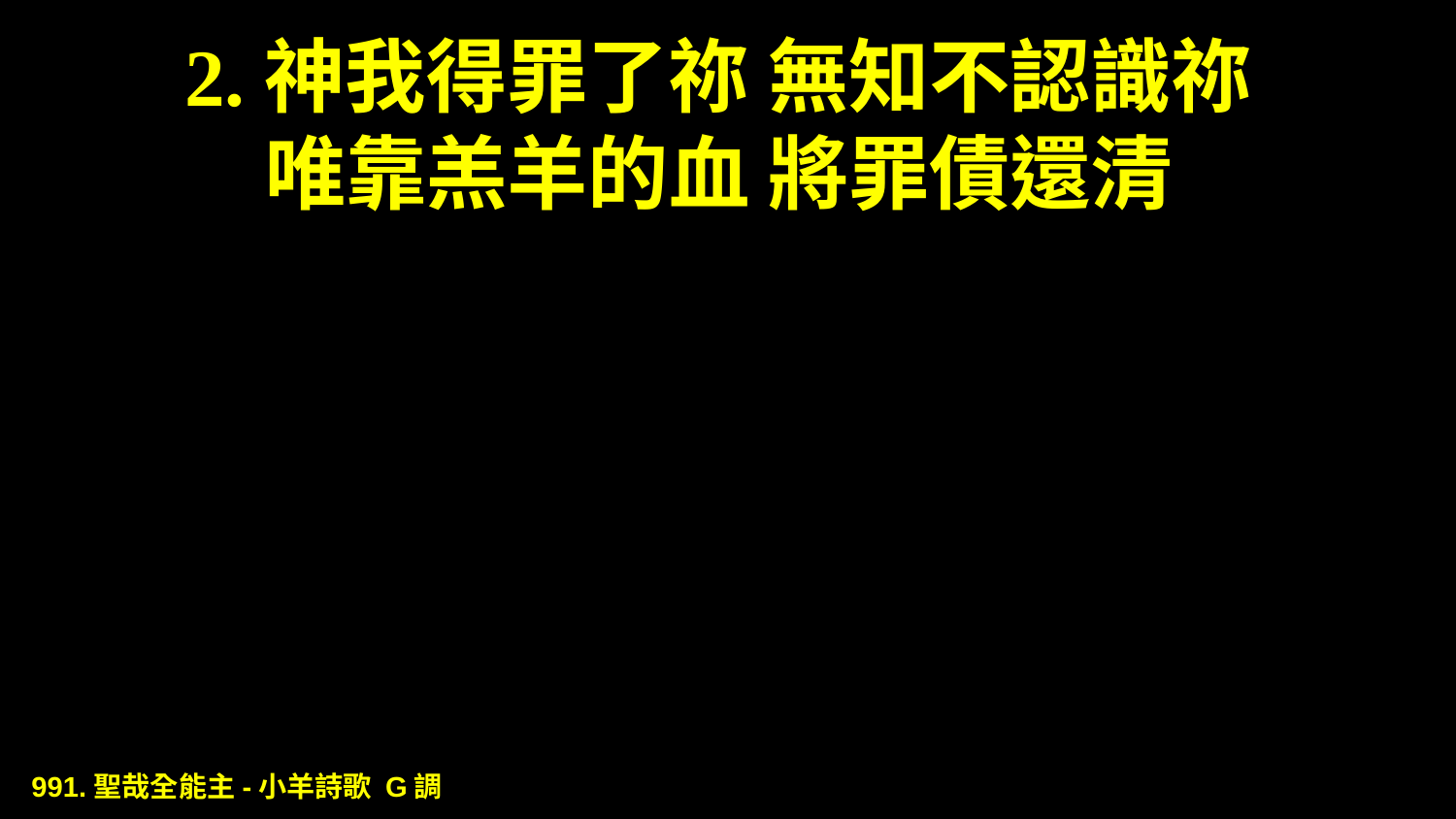

# 2.神我得罪了祢 無知不認識祢 唯靠羔羊的血 將罪債還清
991.聖哉全能主-小羊詩歌 G調